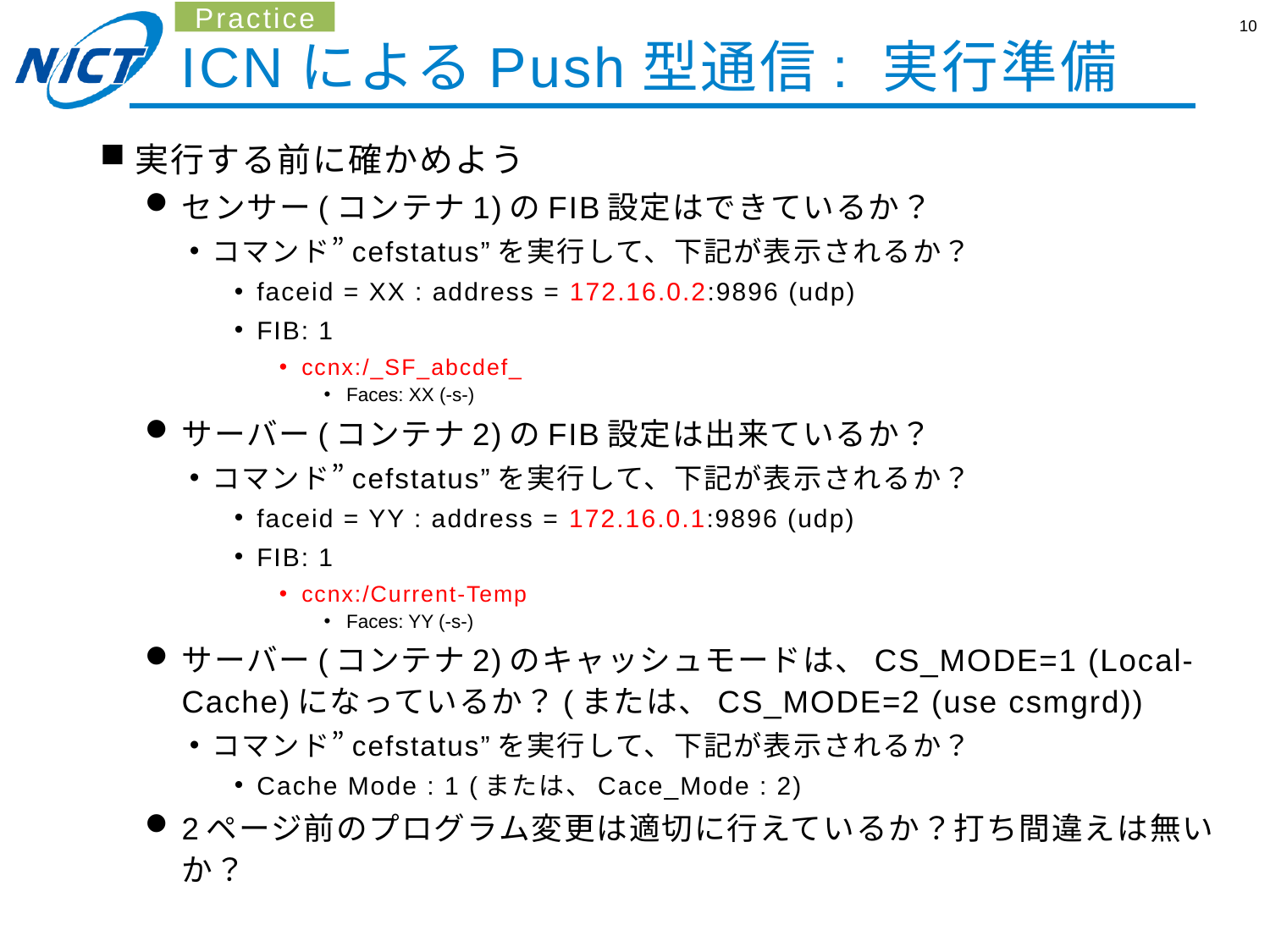

10
Practice
# ICNによるPush型通信: 実行準備
実行する前に確かめよう
センサー(コンテナ1)のFIB設定はできているか？
コマンド”cefstatus”を実行して、下記が表示されるか？
faceid = XX : address = 172.16.0.2:9896 (udp)
FIB: 1
ccnx:/_SF_abcdef_
Faces: XX (-s-)
サーバー(コンテナ2)のFIB設定は出来ているか？
コマンド”cefstatus”を実行して、下記が表示されるか？
faceid = YY : address = 172.16.0.1:9896 (udp)
FIB: 1
ccnx:/Current-Temp
Faces: YY (-s-)
サーバー(コンテナ2)のキャッシュモードは、CS_MODE=1 (Local-Cache)になっているか？(または、CS_MODE=2 (use csmgrd))
コマンド”cefstatus”を実行して、下記が表示されるか？
Cache Mode : 1 (または、Cace_Mode : 2)
2ページ前のプログラム変更は適切に行えているか？打ち間違えは無いか？